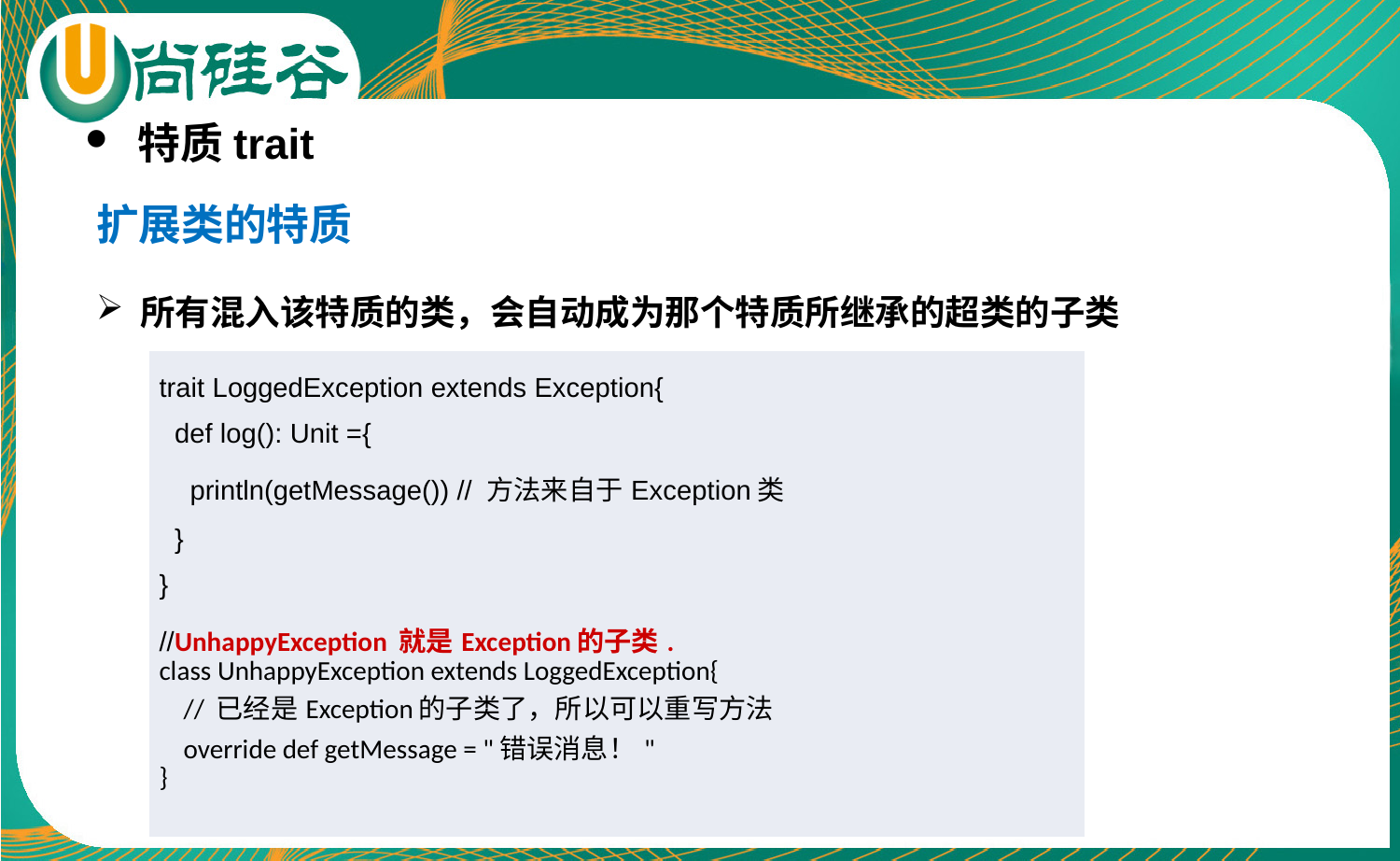

特质trait

扩展类的特质

所有混入该特质的类，会自动成为那个特质所继承的超类的子类

| trait LoggedException extends Exception{ def log(): Unit ={ println(getMessage()) // 方法来自于Exception类 } } //UnhappyException 就是Exception的子类. class UnhappyException extends LoggedException{ // 已经是Exception的子类了，所以可以重写方法 override def getMessage = "错误消息！" } |
| --- |